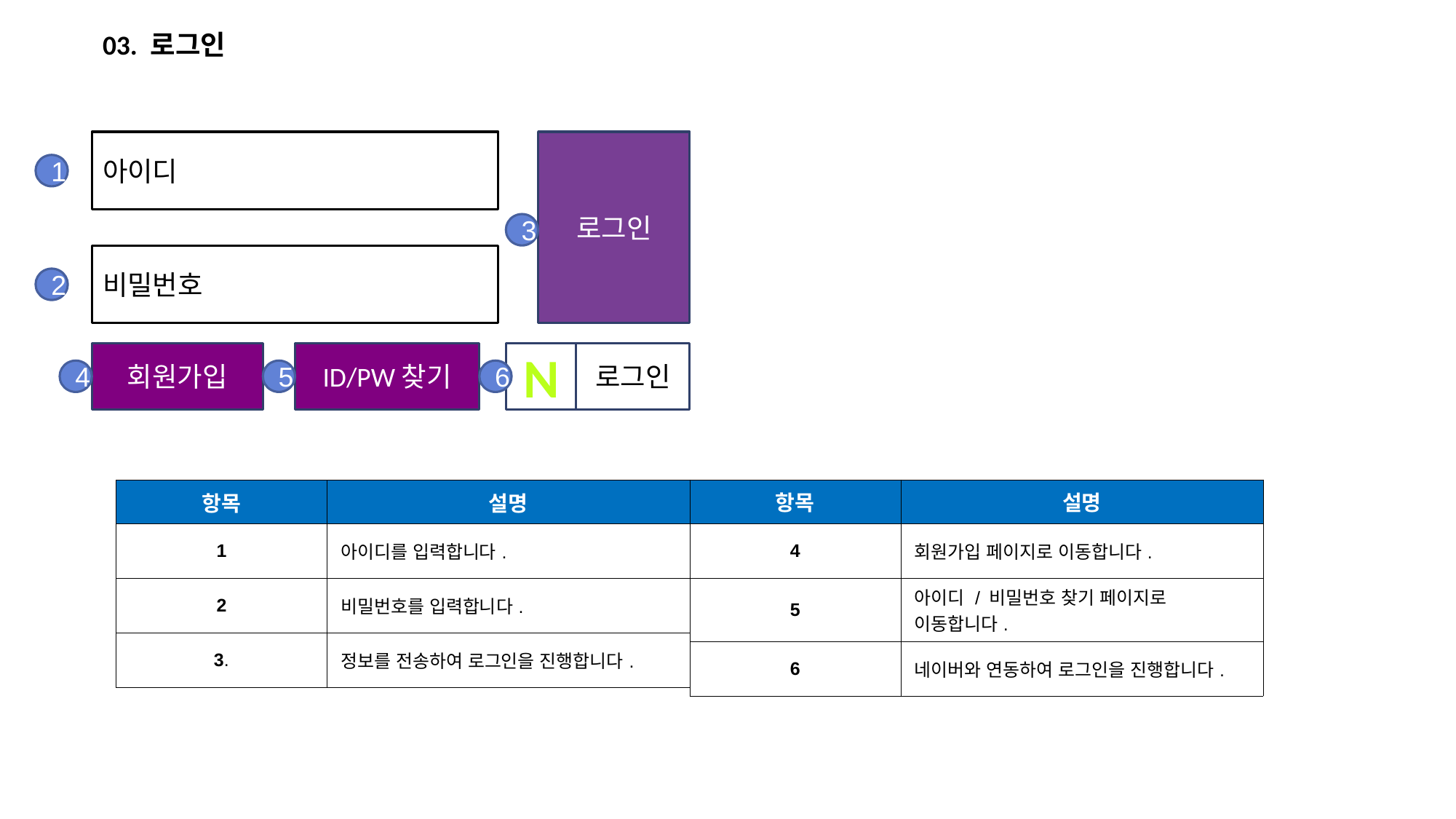

03. 로그인
아이디
로그인
1
3
비밀번호
2
회원가입
ID/PW찾기
N
로그인
4
5
6
| 항목 | 설명 |
| --- | --- |
| 4 | 회원가입 페이지로 이동합니다. |
| 5 | 아이디 / 비밀번호 찾기 페이지로 이동합니다. |
| 6 | 네이버와 연동하여 로그인을 진행합니다. |
| 항목 | 설명 |
| --- | --- |
| 1 | 아이디를 입력합니다. |
| 2 | 비밀번호를 입력합니다. |
| 3. | 정보를 전송하여 로그인을 진행합니다. |